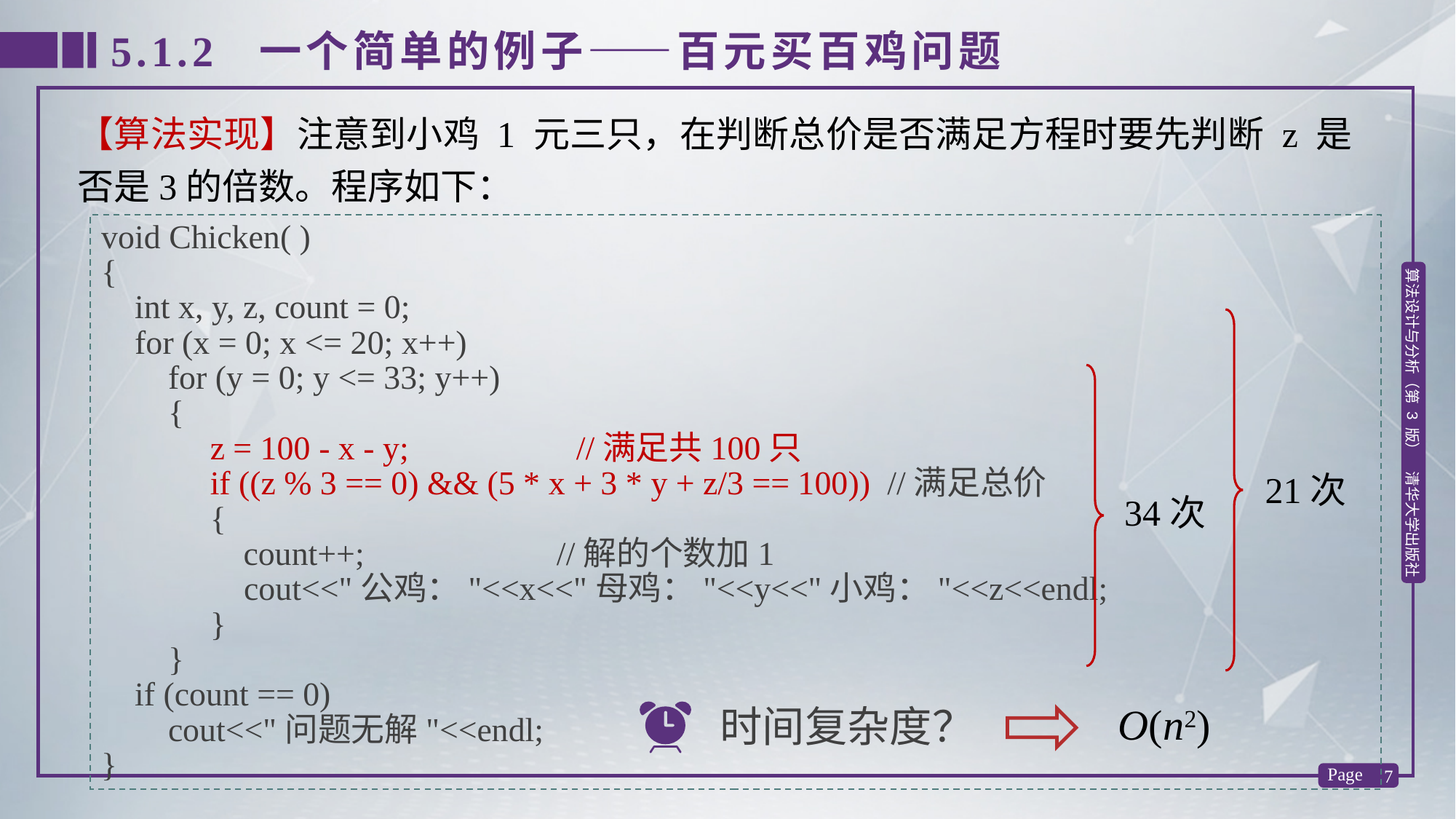

5.1.2  一个简单的例子——百元买百鸡问题
【算法实现】注意到小鸡 1 元三只，在判断总价是否满足方程时要先判断 z 是否是3的倍数。程序如下：
void Chicken( )
{
    int x, y, z, count = 0;
    for (x = 0; x <= 20; x++)
        for (y = 0; y <= 33; y++)
        {
             z = 100 - x - y;                    //满足共100只
             if ((z % 3 == 0) && (5 * x + 3 * y + z/3 == 100))  //满足总价
             {
                 count++;                       //解的个数加1
	    cout<<"公鸡："<<x<<"母鸡："<<y<<"小鸡："<<z<<endl;
             }
        }
    if (count == 0)
        cout<<"问题无解"<<endl;
}

21次
34次
O(n2)

时间复杂度？